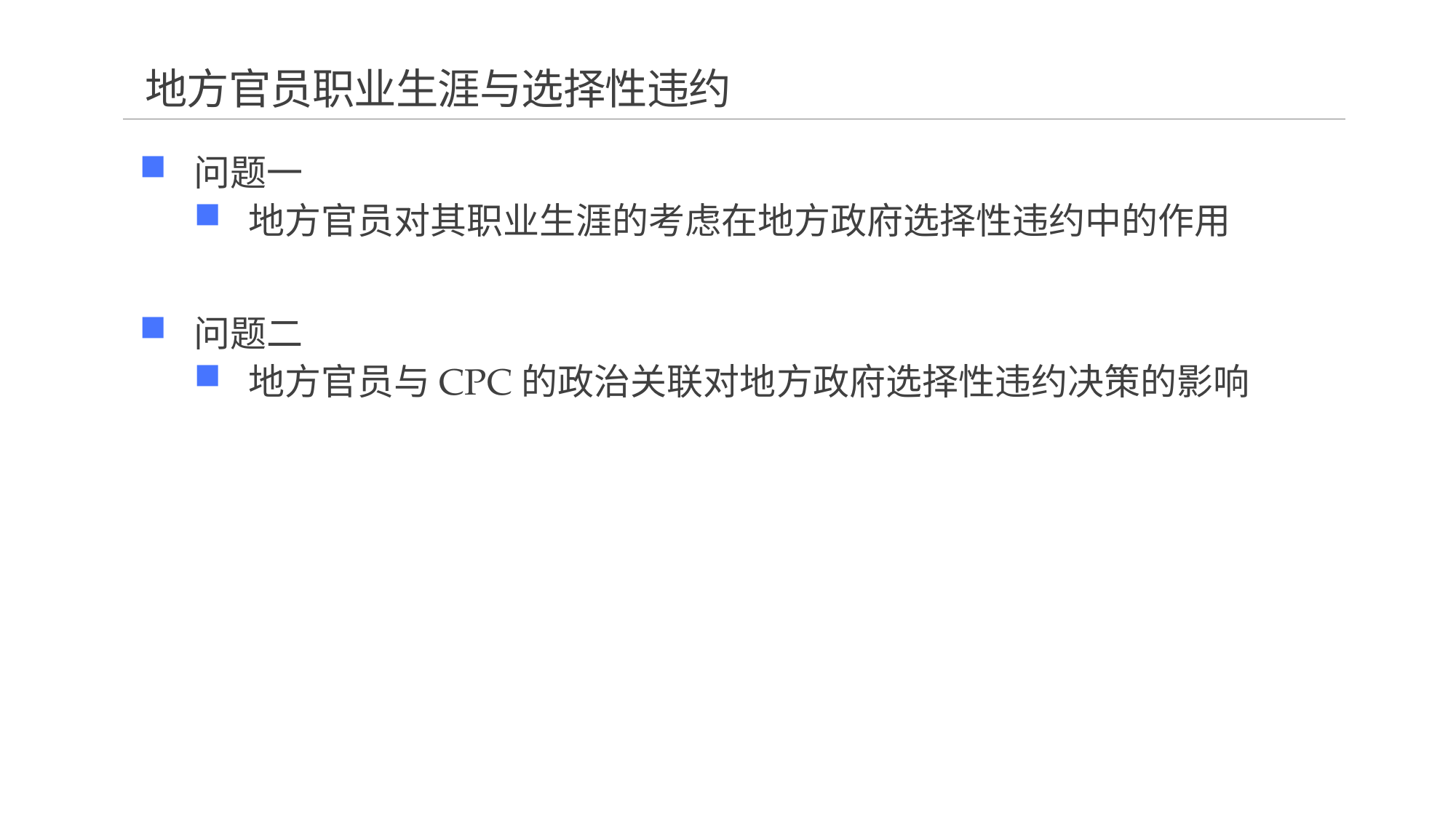

# 地方官员职业生涯与选择性违约
问题一
地方官员对其职业生涯的考虑在地方政府选择性违约中的作用

问题二
地方官员与CPC的政治关联对地方政府选择性违约决策的影响